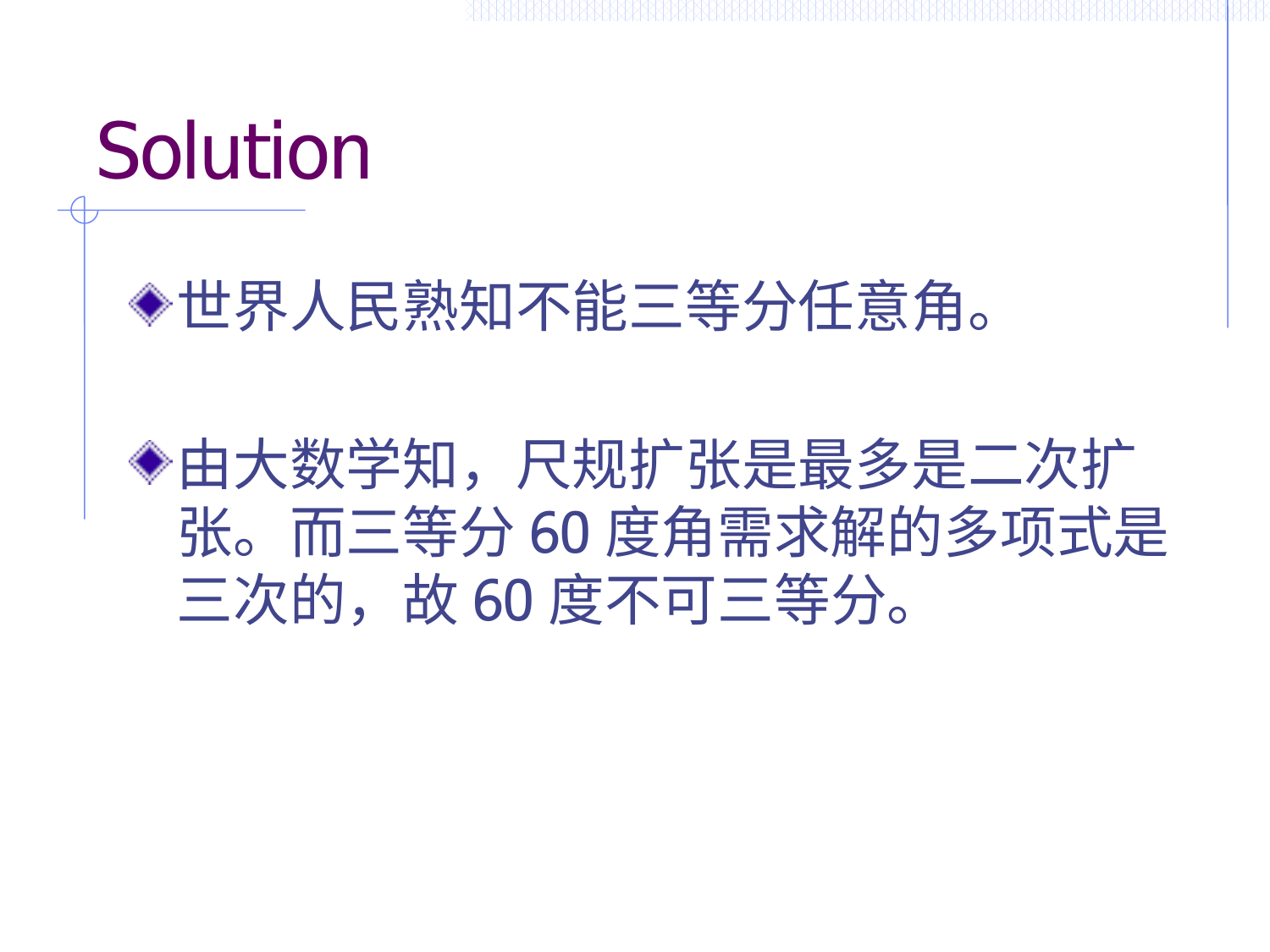

# Solution
世界人民熟知不能三等分任意角。

由大数学知，尺规扩张是最多是二次扩张。而三等分60度角需求解的多项式是三次的，故60度不可三等分。